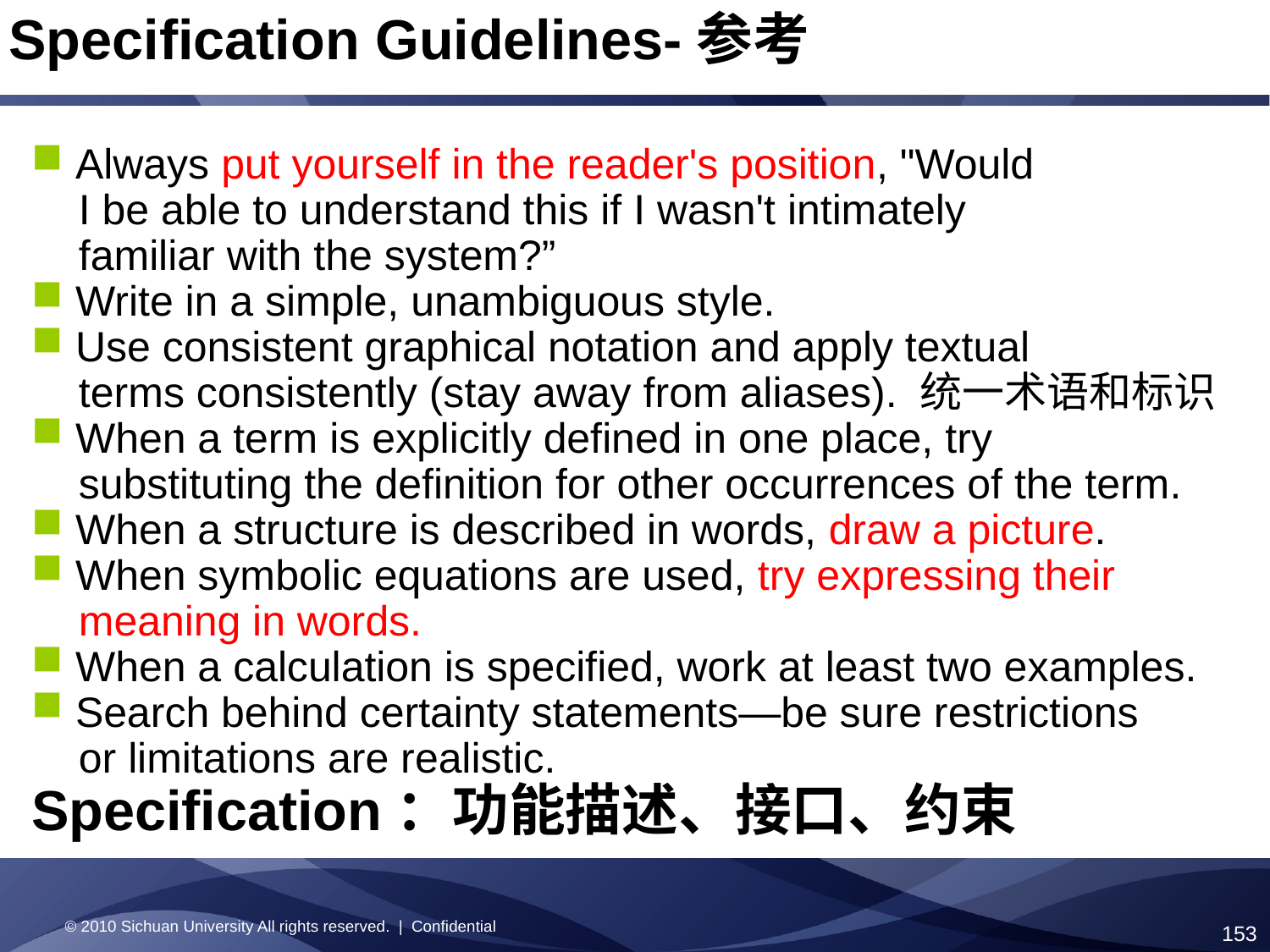

Specification Guidelines-参考
 Always put yourself in the reader's position, "Would
    I be able to understand this if I wasn't intimately
    familiar with the system?”
 Write in a simple, unambiguous style.
 Use consistent graphical notation and apply textual
    terms consistently (stay away from aliases). 统一术语和标识
 When a term is explicitly defined in one place, try
    substituting the definition for other occurrences of the term.
 When a structure is described in words, draw a picture.
 When symbolic equations are used, try expressing their
    meaning in words.
 When a calculation is specified, work at least two examples.
 Search behind certainty statements—be sure restrictions
    or limitations are realistic.
Specification：功能描述、接口、约束

© 2010 Sichuan University All rights reserved.  |  Confidential
153